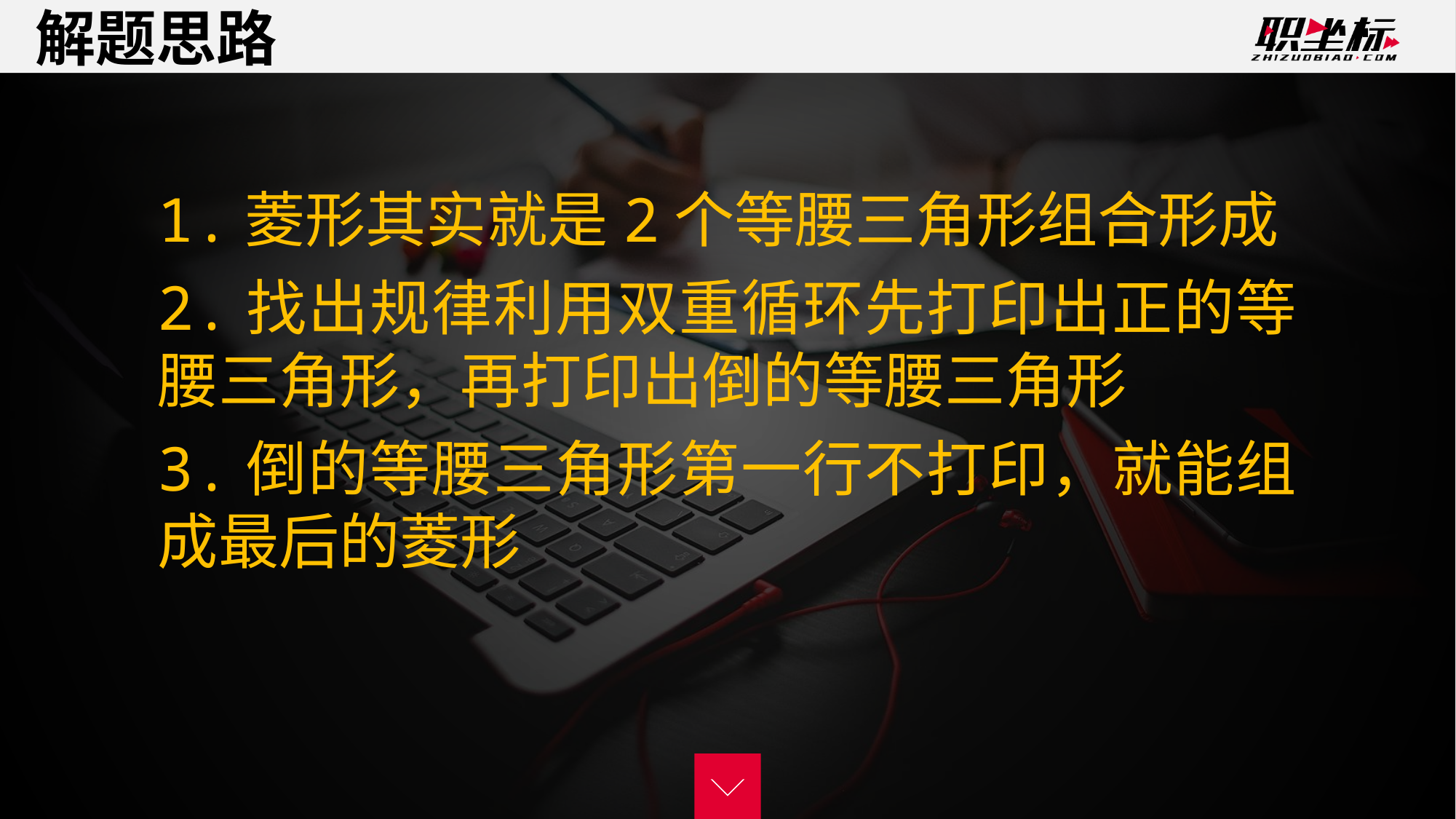

解题思路

1.菱形其实就是2个等腰三角形组合形成
2.找出规律利用双重循环先打印出正的等腰三角形，再打印出倒的等腰三角形
3.倒的等腰三角形第一行不打印，就能组成最后的菱形